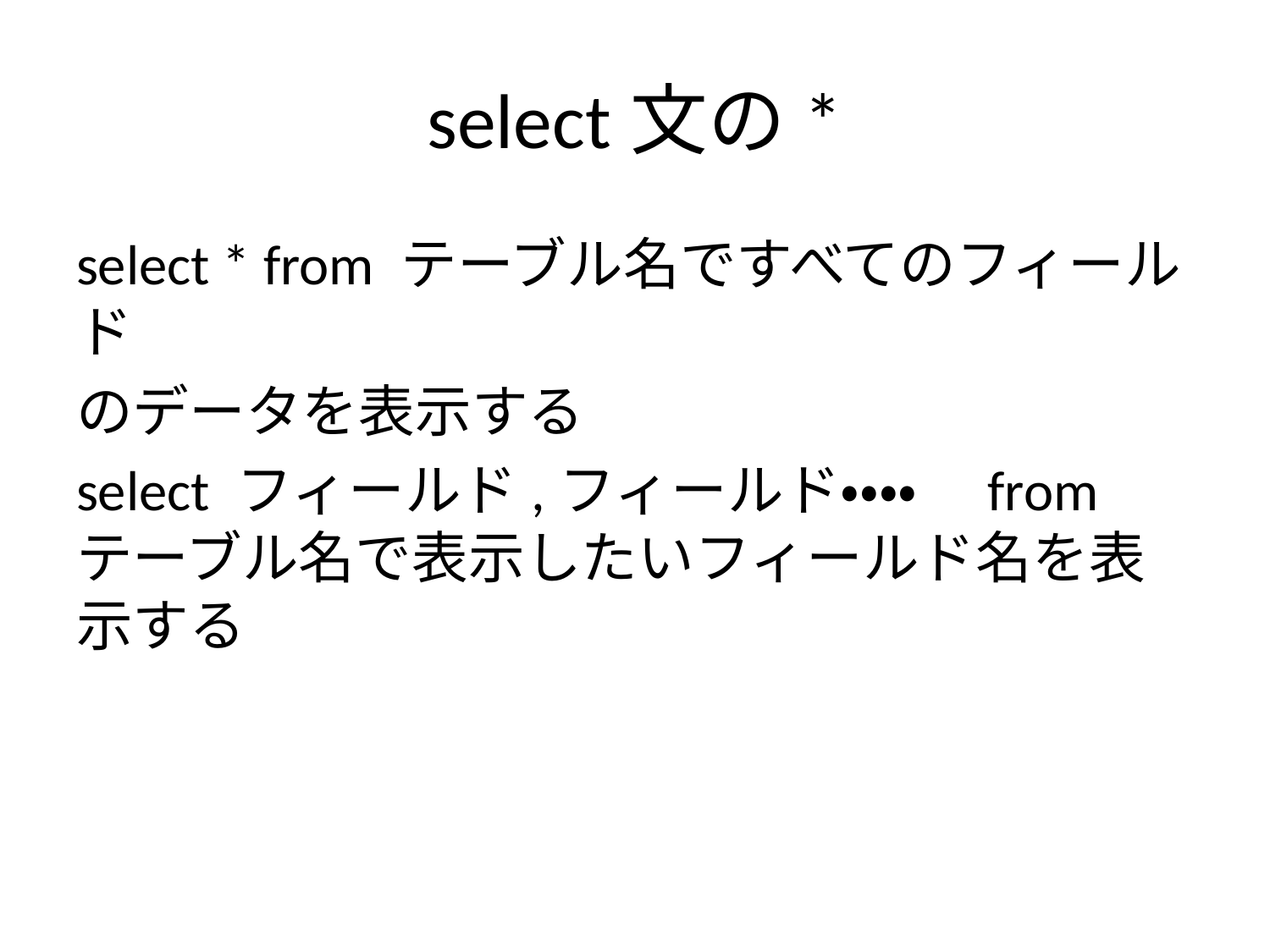

# select文の*
select * from テーブル名ですべてのフィールド
のデータを表示する
select フィールド,フィールド・・・・　from テーブル名で表示したいフィールド名を表示する